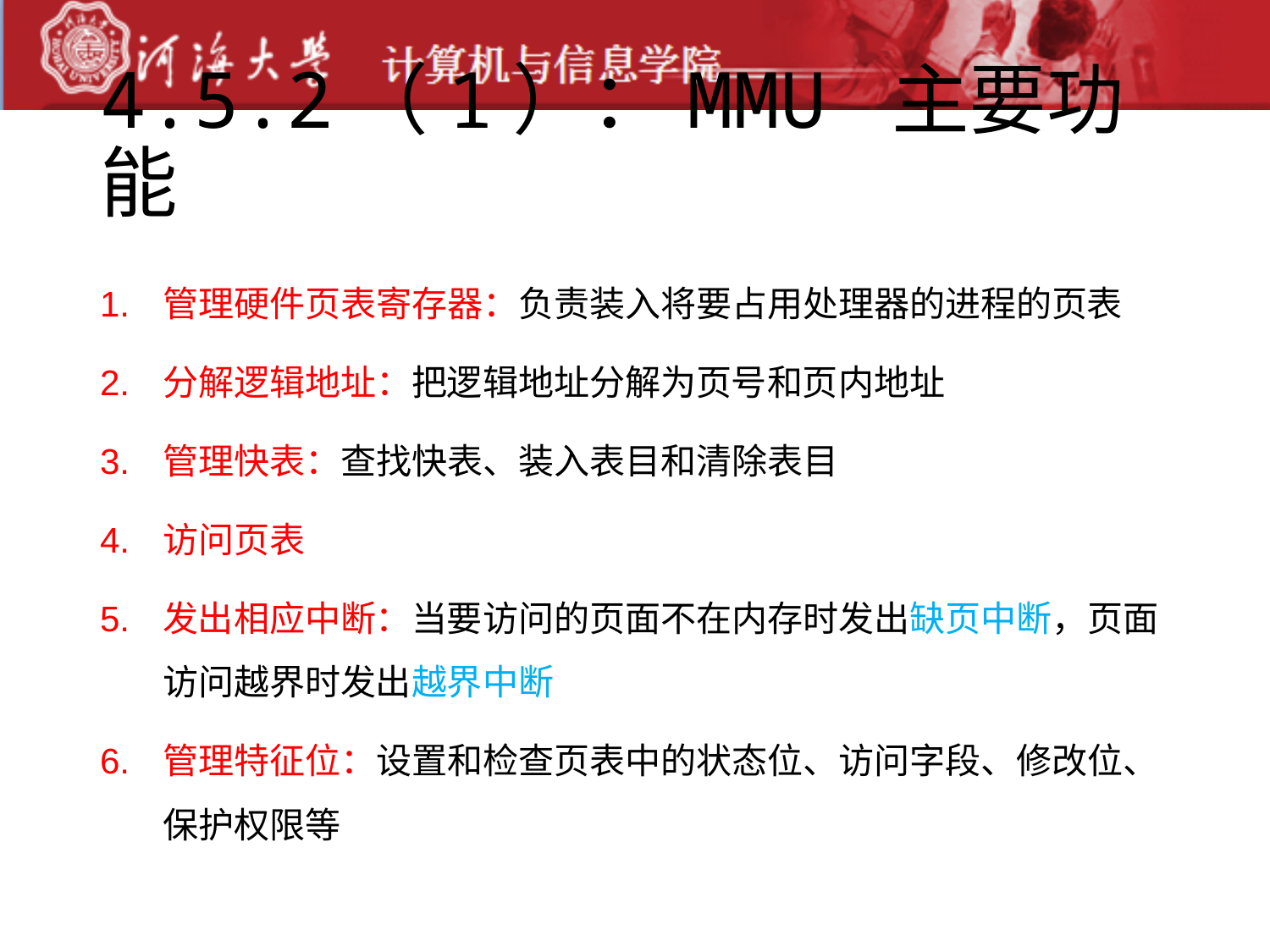

# 4.5.2（1）：MMU 主要功能
管理硬件页表寄存器：负责装入将要占用处理器的进程的页表
分解逻辑地址：把逻辑地址分解为页号和页内地址
管理快表：查找快表、装入表目和清除表目
访问页表
发出相应中断：当要访问的页面不在内存时发出缺页中断，页面访问越界时发出越界中断
管理特征位：设置和检查页表中的状态位、访问字段、修改位、保护权限等